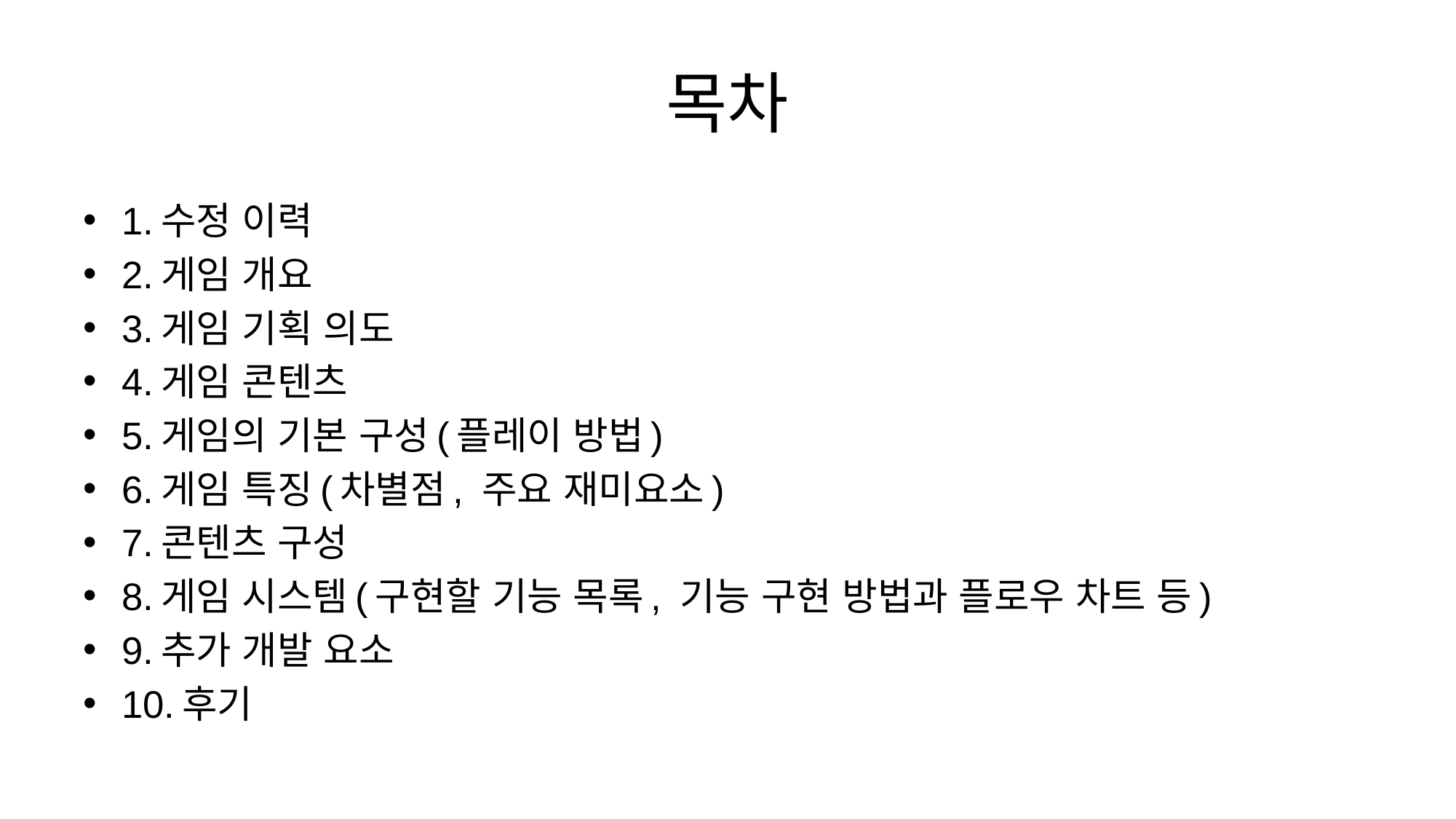

# 목차
1.수정 이력
2.게임 개요
3.게임 기획 의도
4.게임 콘텐츠
5.게임의 기본 구성(플레이 방법)
6.게임 특징(차별점, 주요 재미요소)
7.콘텐츠 구성
8.게임 시스템(구현할 기능 목록, 기능 구현 방법과 플로우 차트 등)
9.추가 개발 요소
10.후기